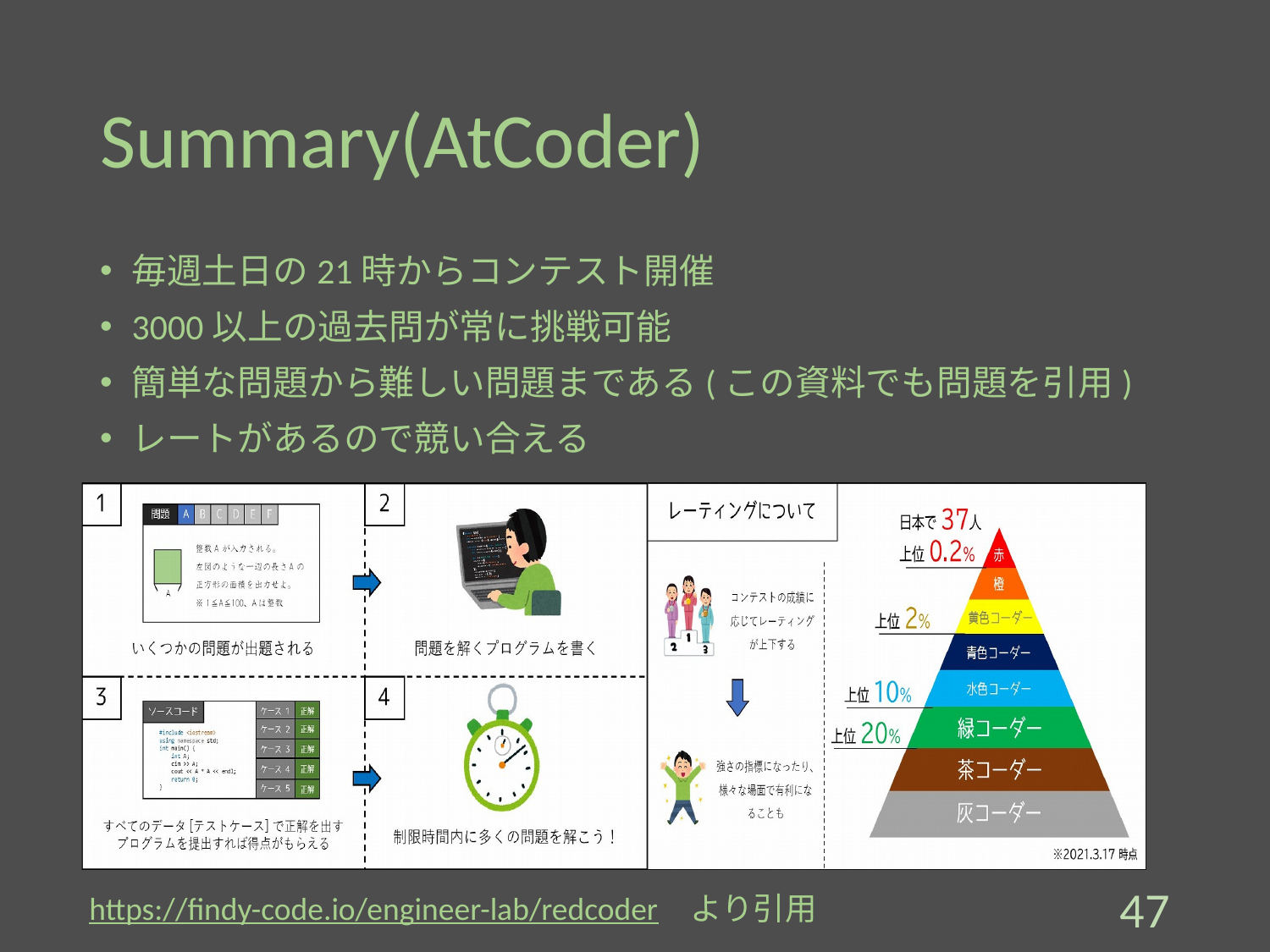

# Summary(AtCoder)
毎週土日の21時からコンテスト開催
3000以上の過去問が常に挑戦可能
簡単な問題から難しい問題まである(この資料でも問題を引用)
レートがあるので競い合える

https://findy-code.io/engineer-lab/redcoder　より引用
47